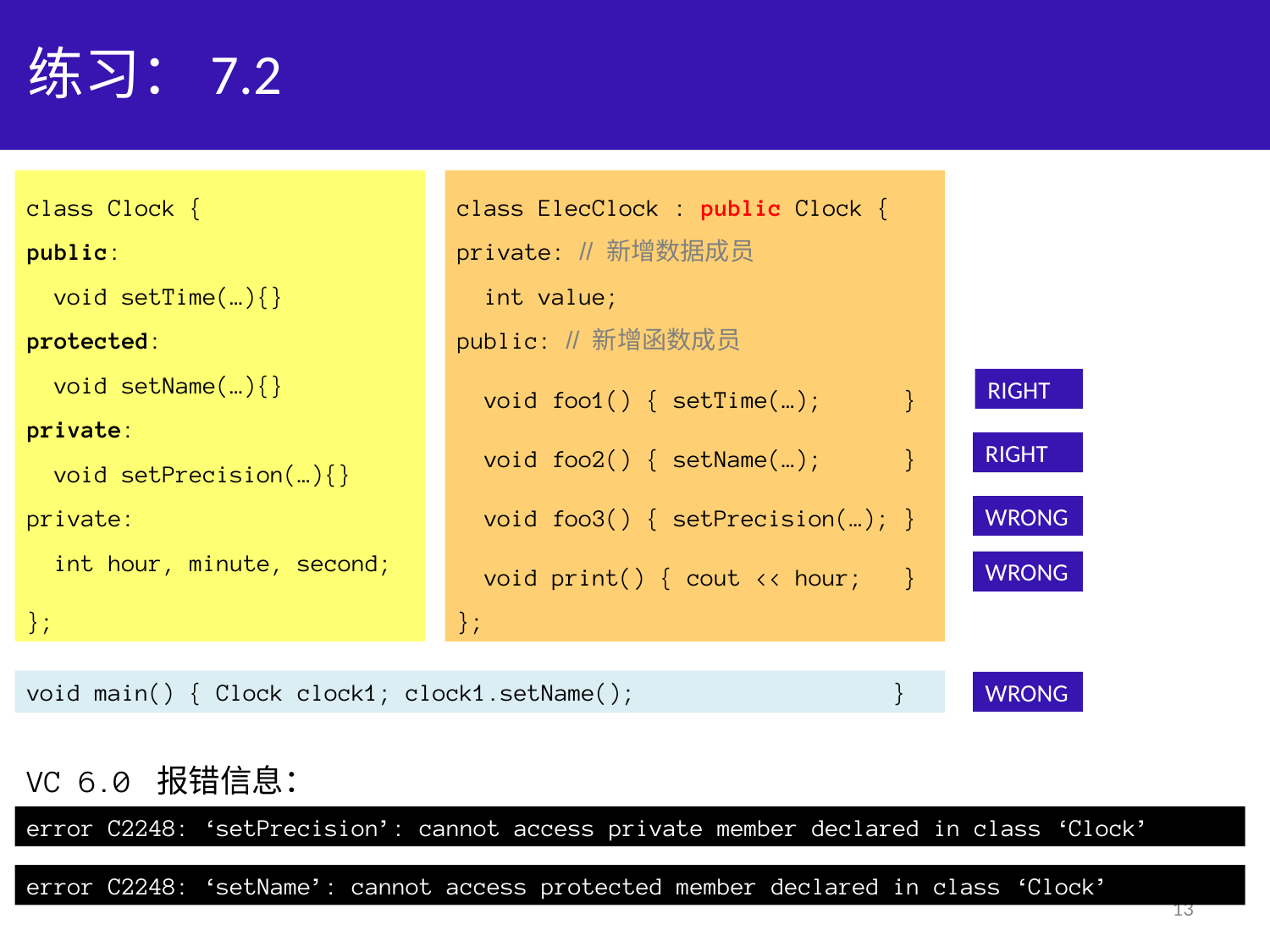

# 练习：7.2
class Clock {
public:
  void setTime(…){}
protected:
  void setName(…){}
private:
  void setPrecision(…){}
private:
  int hour, minute, second;
};
class ElecClock : public Clock {
private: // 新增数据成员
  int value;
public: // 新增函数成员
  void foo1() { setTime(…);      }
  void foo2() { setName(…);      }
  void foo3() { setPrecision(…); }
  void print() { cout << hour;   }
};
RIGHT
RIGHT
WRONG
WRONG
void main() { Clock clock1; clock1.setName();                   }
WRONG
VC 6.0 报错信息：
error C2248: ‘setPrecision’: cannot access private member declared in class ‘Clock’
error C2248: ‘setName’: cannot access protected member declared in class ‘Clock’
13